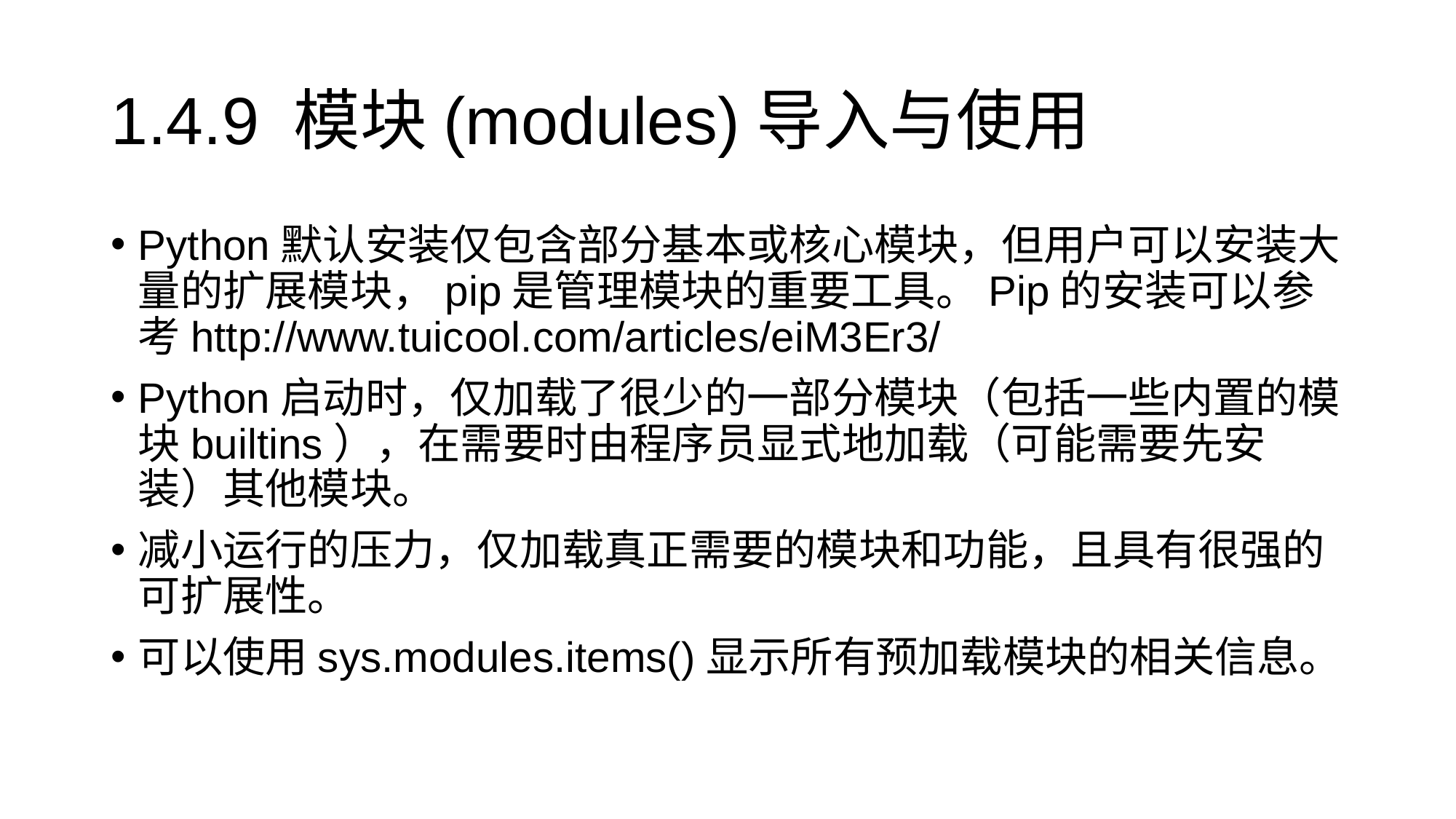

# 1.4.9 模块(modules)导入与使用
Python默认安装仅包含部分基本或核心模块，但用户可以安装大量的扩展模块，pip是管理模块的重要工具。Pip的安装可以参考http://www.tuicool.com/articles/eiM3Er3/
Python启动时，仅加载了很少的一部分模块（包括一些内置的模块builtins），在需要时由程序员显式地加载（可能需要先安装）其他模块。
减小运行的压力，仅加载真正需要的模块和功能，且具有很强的可扩展性。
可以使用sys.modules.items()显示所有预加载模块的相关信息。